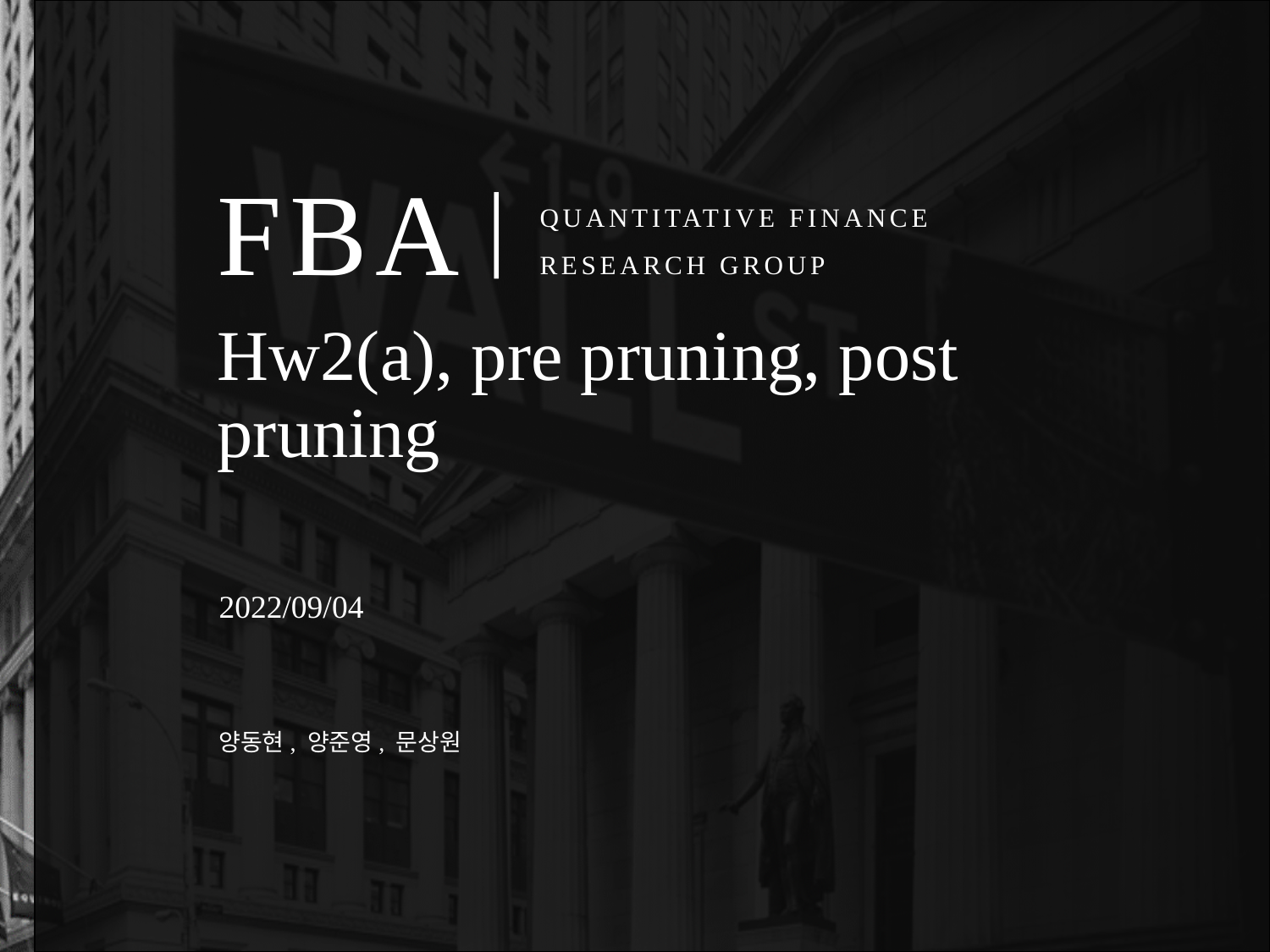

# Hw2(a), pre pruning, post pruning

2022/09/04
양동현, 양준영, 문상원